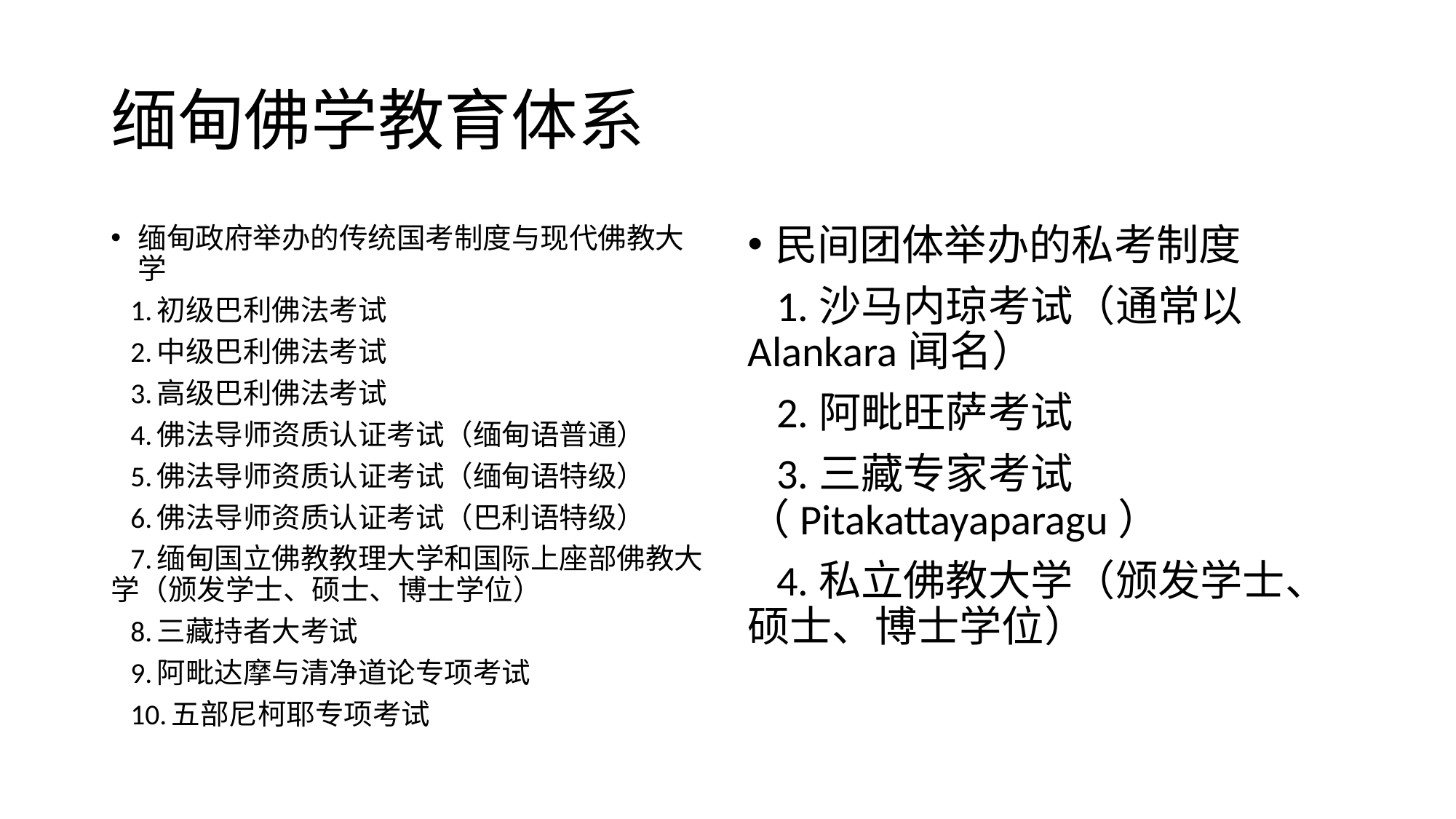

# 缅甸佛学教育体系
缅甸政府举办的传统国考制度与现代佛教大学
   1.初级巴利佛法考试
   2.中级巴利佛法考试
   3.高级巴利佛法考试
   4.佛法导师资质认证考试（缅甸语普通）
   5.佛法导师资质认证考试（缅甸语特级）
   6.佛法导师资质认证考试（巴利语特级）
   7.缅甸国立佛教教理大学和国际上座部佛教大学（颁发学士、硕士、博士学位）
   8.三藏持者大考试
   9.阿毗达摩与清净道论专项考试
   10.五部尼柯耶专项考试
民间团体举办的私考制度
   1.沙马内琼考试（通常以Alankara闻名）
   2.阿毗旺萨考试
   3.三藏专家考试（Pitakattayaparagu）
   4.私立佛教大学（颁发学士、硕士、博士学位）